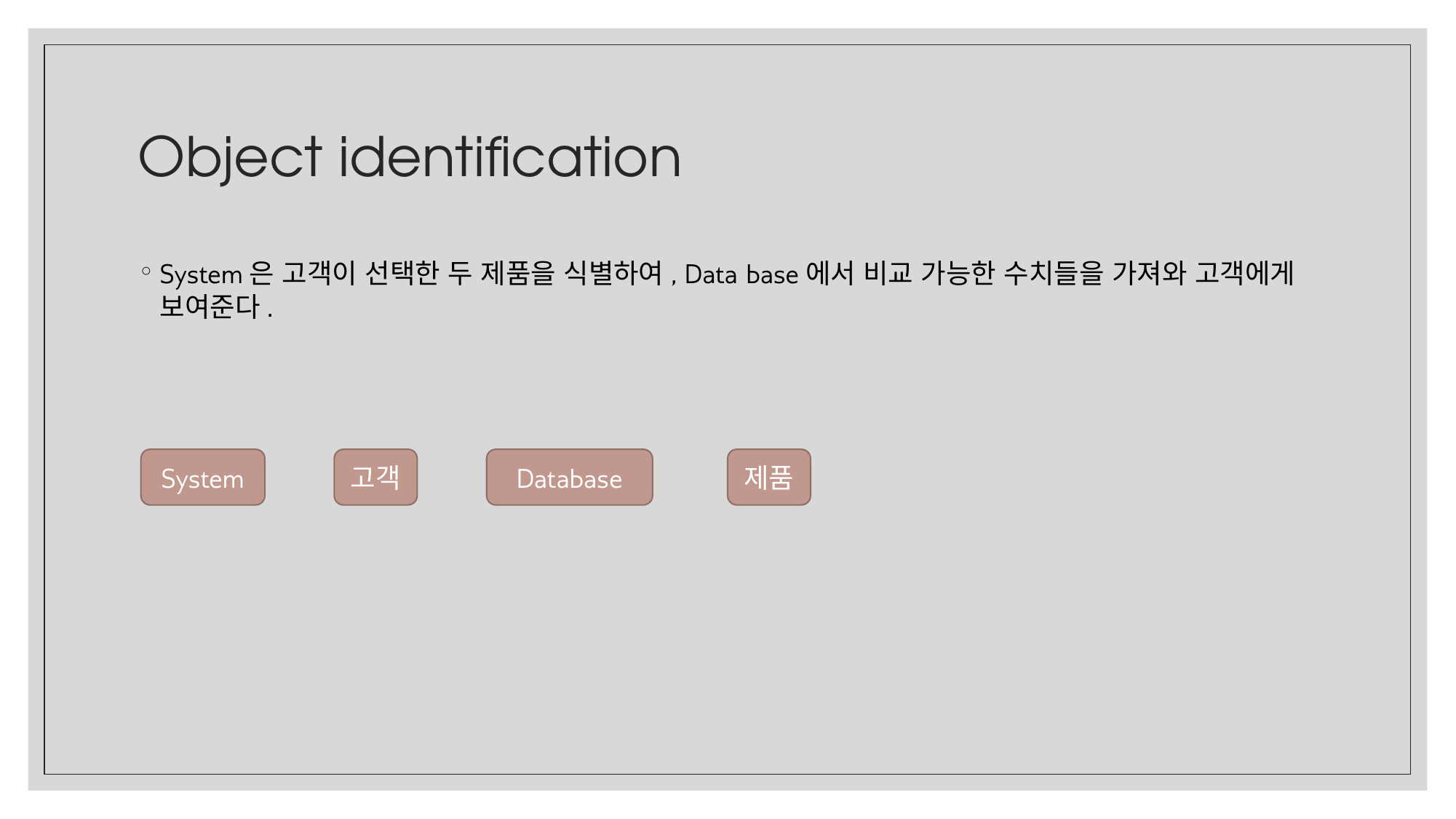

# Object identification
System은 고객이 선택한 두 제품을 식별하여, Data base에서 비교 가능한 수치들을 가져와 고객에게 보여준다.
제품
System
고객
Database